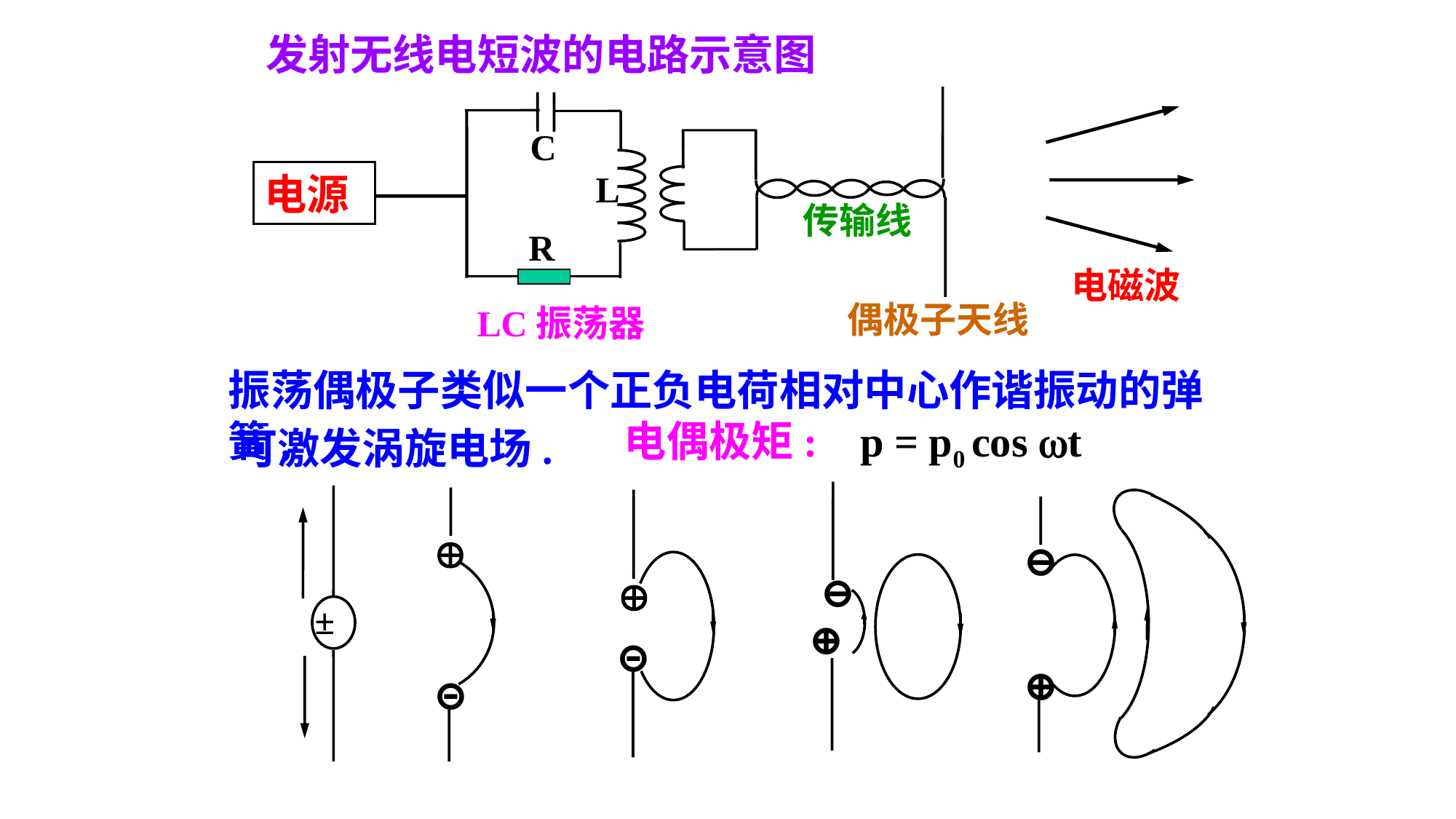

发射无线电短波的电路示意图

传输线

偶极子天线

C

L
R

LC振荡器

电磁波
电源
振荡偶极子类似一个正负电荷相对中心作谐振动的弹簧,
电偶极矩:    p = p0 cos ωt
可激发涡旋电场.

⊖
⊕

±

⊕
⊝

⊕
⊝

⊖
⊕